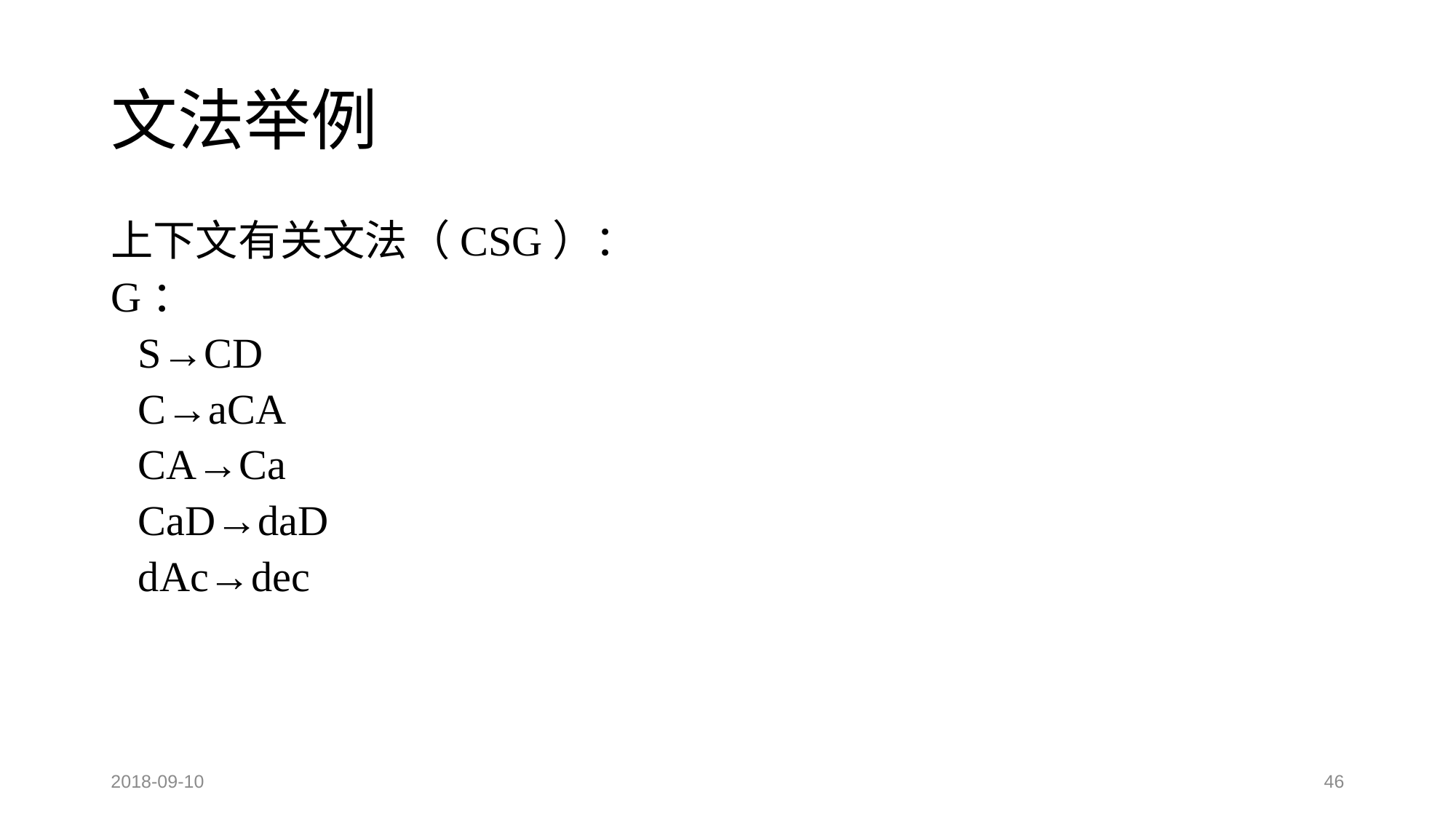

# 文法举例
上下文有关文法（CSG）：
G：
	S→CD
	C→aCA
	CA→Ca
	CaD→daD
	dAc→dec
2018-09-10
46